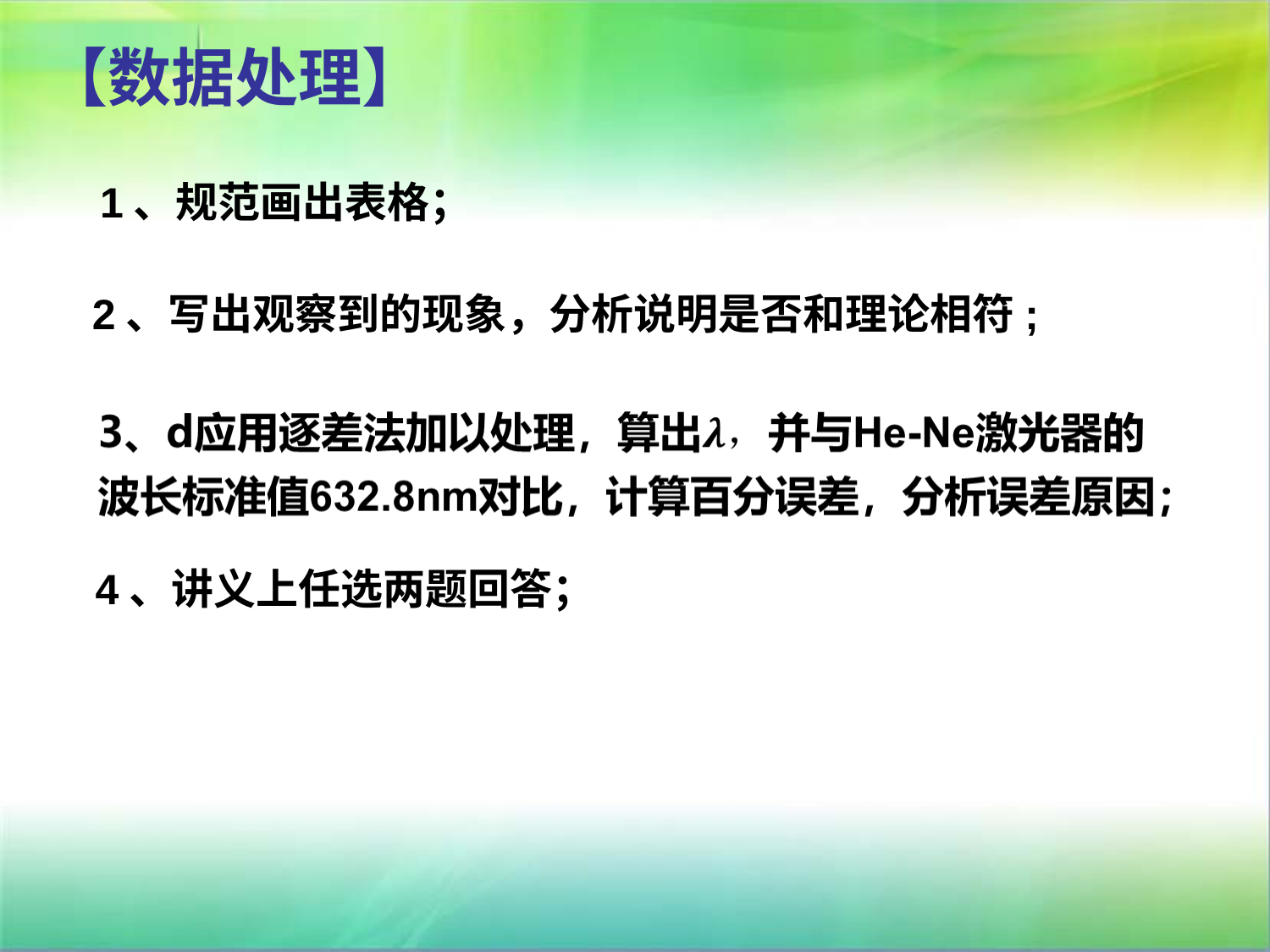

【数据处理】
1、规范画出表格；
2、写出观察到的现象，分析说明是否和理论相符;

4、讲义上任选两题回答；